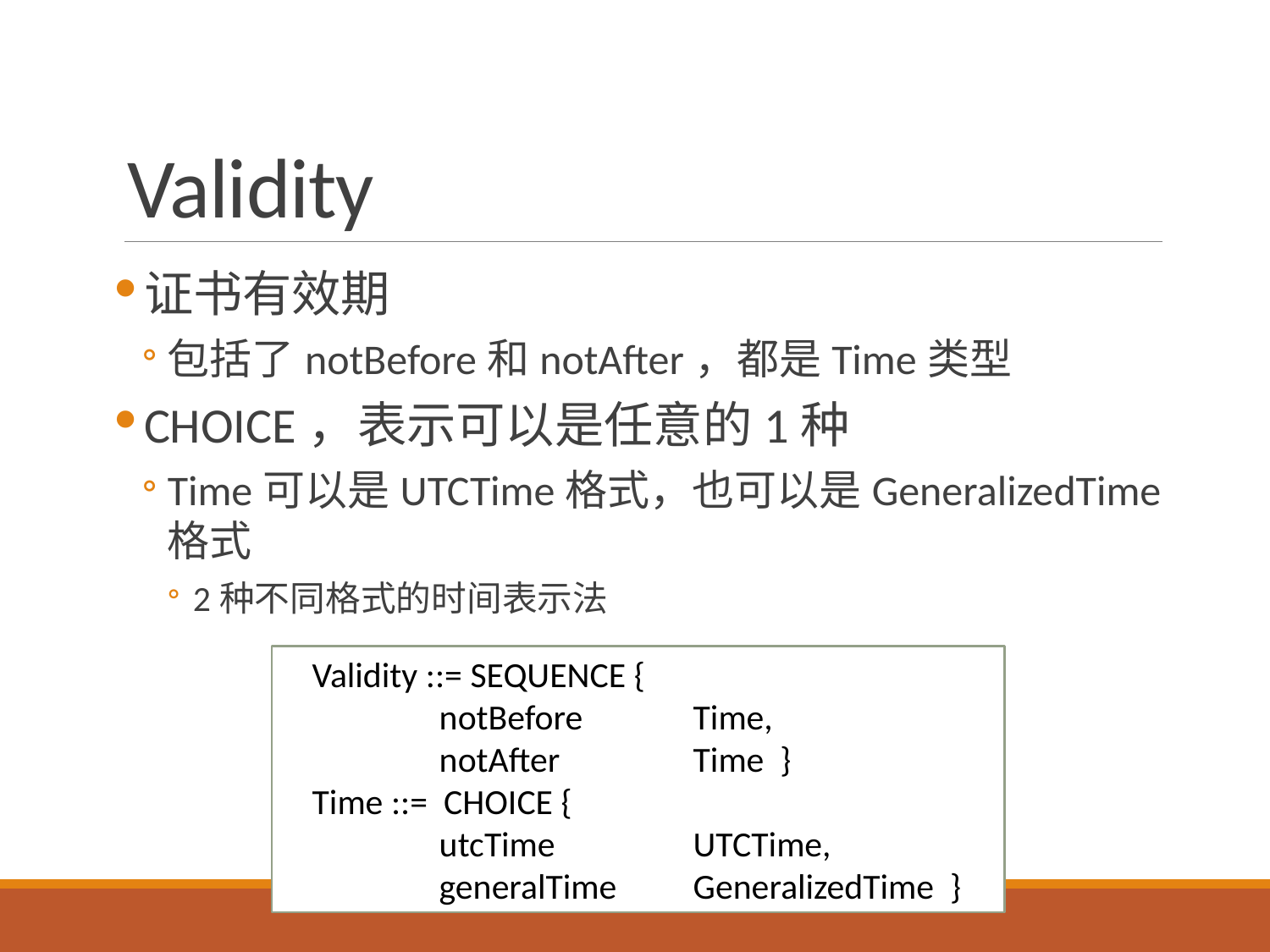

# Validity
证书有效期
包括了notBefore和notAfter，都是Time类型
CHOICE，表示可以是任意的1种
Time可以是UTCTime格式，也可以是GeneralizedTime格式
2种不同格式的时间表示法
Validity ::= SEQUENCE {
	notBefore	Time,
	notAfter		Time  }
Time ::=  CHOICE {
	utcTime		UTCTime,
	generalTime	GeneralizedTime  }
31